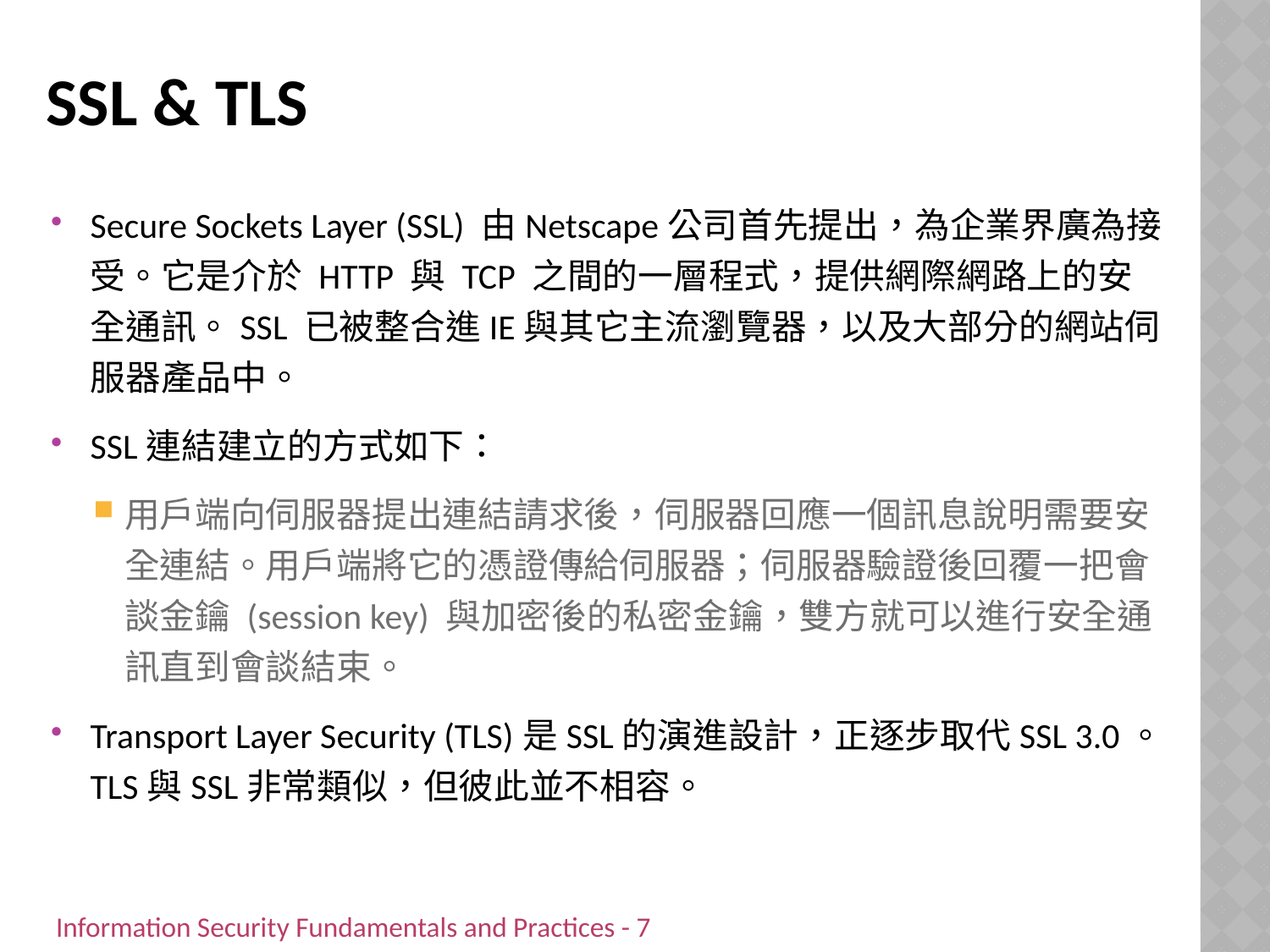

# SSL & TLS
Secure Sockets Layer (SSL) 由Netscape公司首先提出，為企業界廣為接受。它是介於 HTTP 與 TCP 之間的一層程式，提供網際網路上的安全通訊。SSL 已被整合進IE與其它主流瀏覽器，以及大部分的網站伺服器產品中。
SSL連結建立的方式如下：
用戶端向伺服器提出連結請求後，伺服器回應一個訊息說明需要安全連結。用戶端將它的憑證傳給伺服器；伺服器驗證後回覆一把會談金鑰 (session key) 與加密後的私密金鑰，雙方就可以進行安全通訊直到會談結束。
Transport Layer Security (TLS)是SSL的演進設計，正逐步取代SSL 3.0。TLS與SSL非常類似，但彼此並不相容。